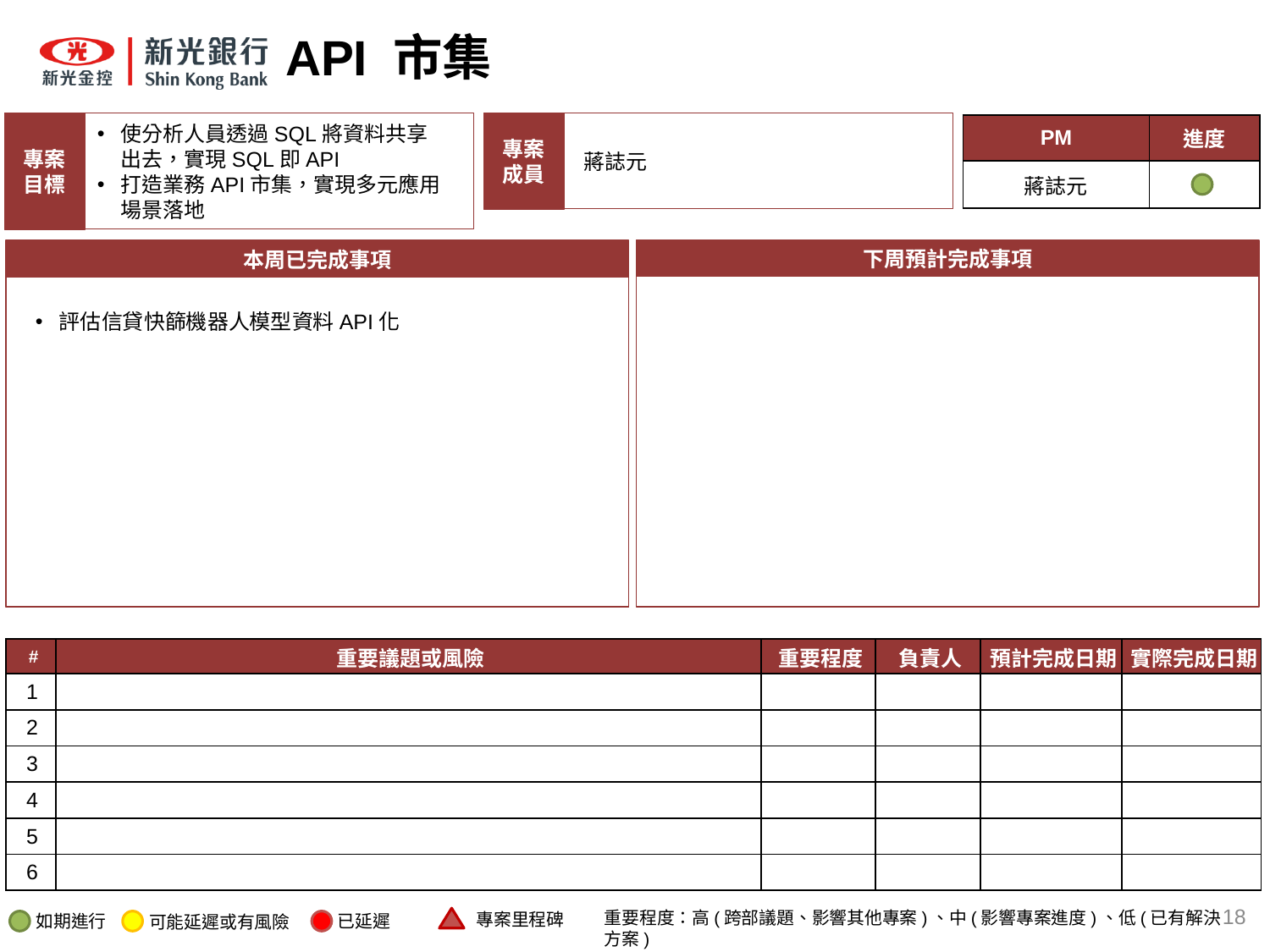

# API 市集
專案
成員

專案
目標

使分析人員透過SQL將資料共享出去，實現SQL即API
打造業務API市集，實現多元應用場景落地
| PM | 進度 |
| --- | --- |
| 蔣誌元 |  |
蔣誌元

本周已完成事項

下周預計完成事項

評估信貸快篩機器人模型資料API化

| # | 重要議題或風險 | 重要程度 | 負責人 | 預計完成日期 | 實際完成日期 |
| --- | --- | --- | --- | --- | --- |
| 1 |  |  |  |  |  |
| 2 |  |  |  |  |  |
| 3 |  |  |  |  |  |
| 4 |  |  |  |  |  |
| 5 |  |  |  |  |  |
| 6 |  |  |  |  |  |
18
重要程度：高(跨部議題、影響其他專案)、中(影響專案進度)、低(已有解決方案)
專案里程碑

如期進行

已延遲

可能延遲或有風險